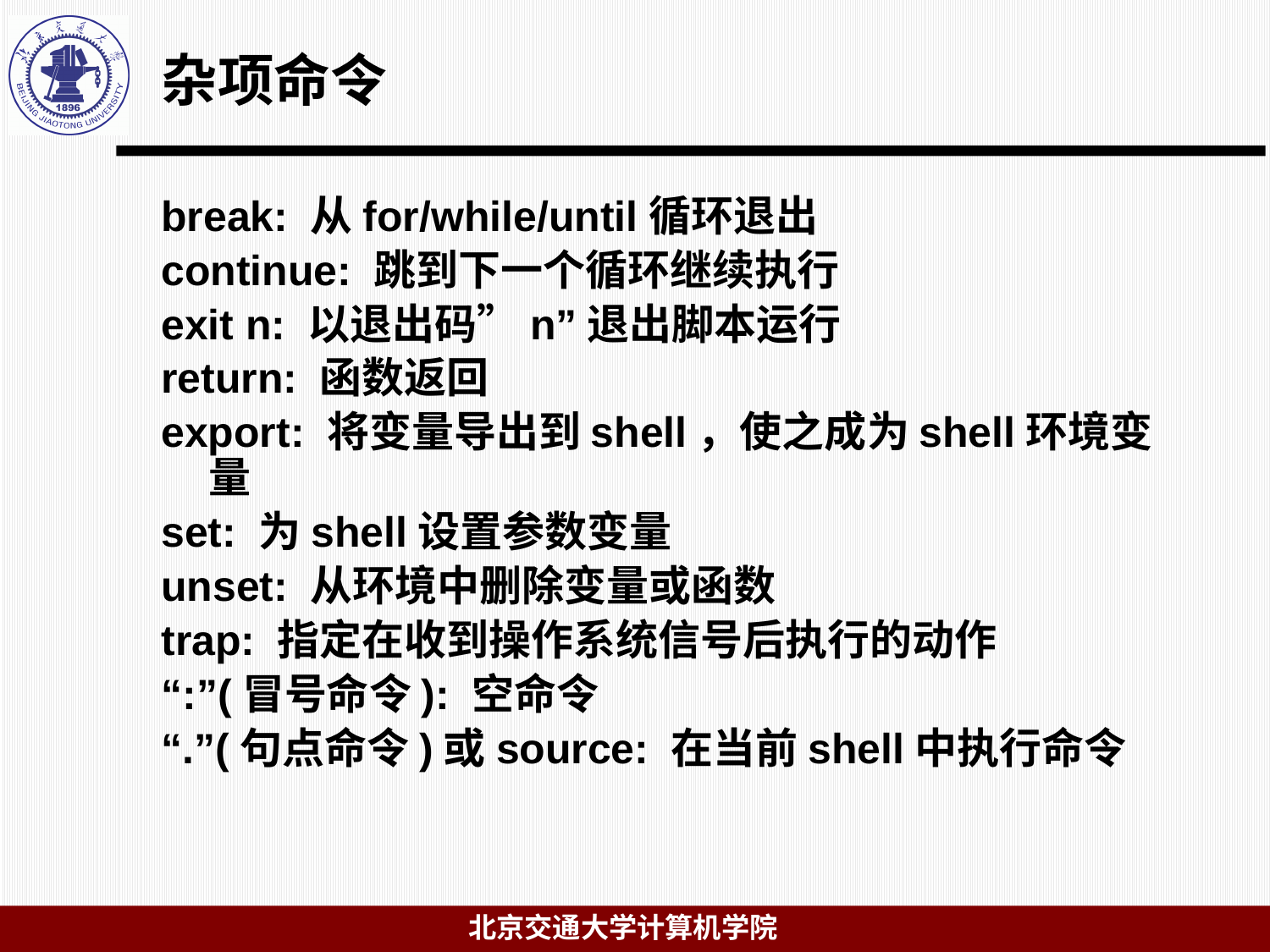

# 杂项命令
break: 从for/while/until循环退出
continue: 跳到下一个循环继续执行
exit n: 以退出码”n”退出脚本运行
return: 函数返回
export: 将变量导出到shell，使之成为shell环境变量
set: 为shell设置参数变量
unset: 从环境中删除变量或函数
trap: 指定在收到操作系统信号后执行的动作
“:”(冒号命令): 空命令
“.”(句点命令)或source: 在当前shell中执行命令